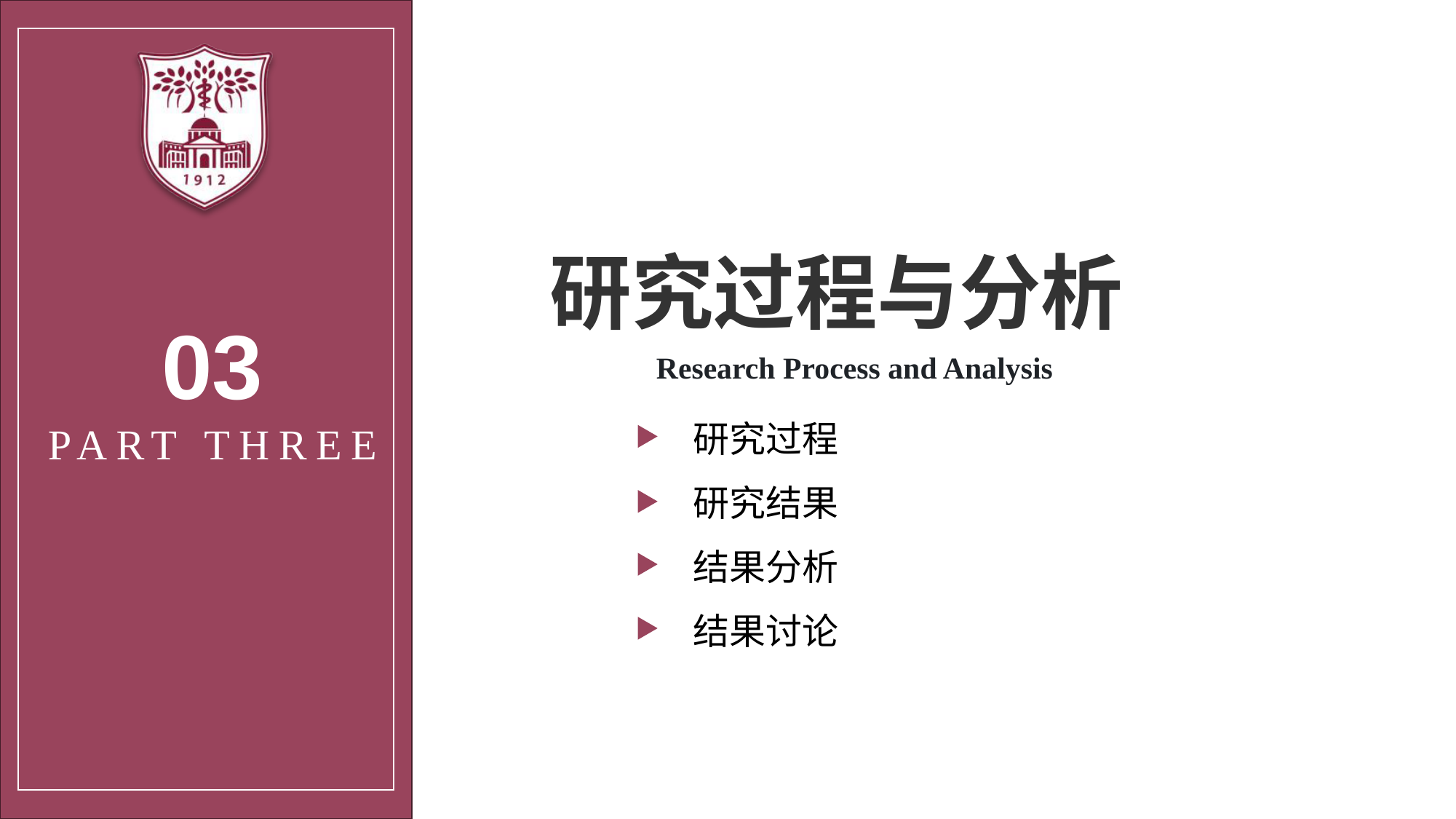

研究过程与分析
03
PART THREE
Research Process and Analysis
研究过程

研究结果

结果分析

结果讨论